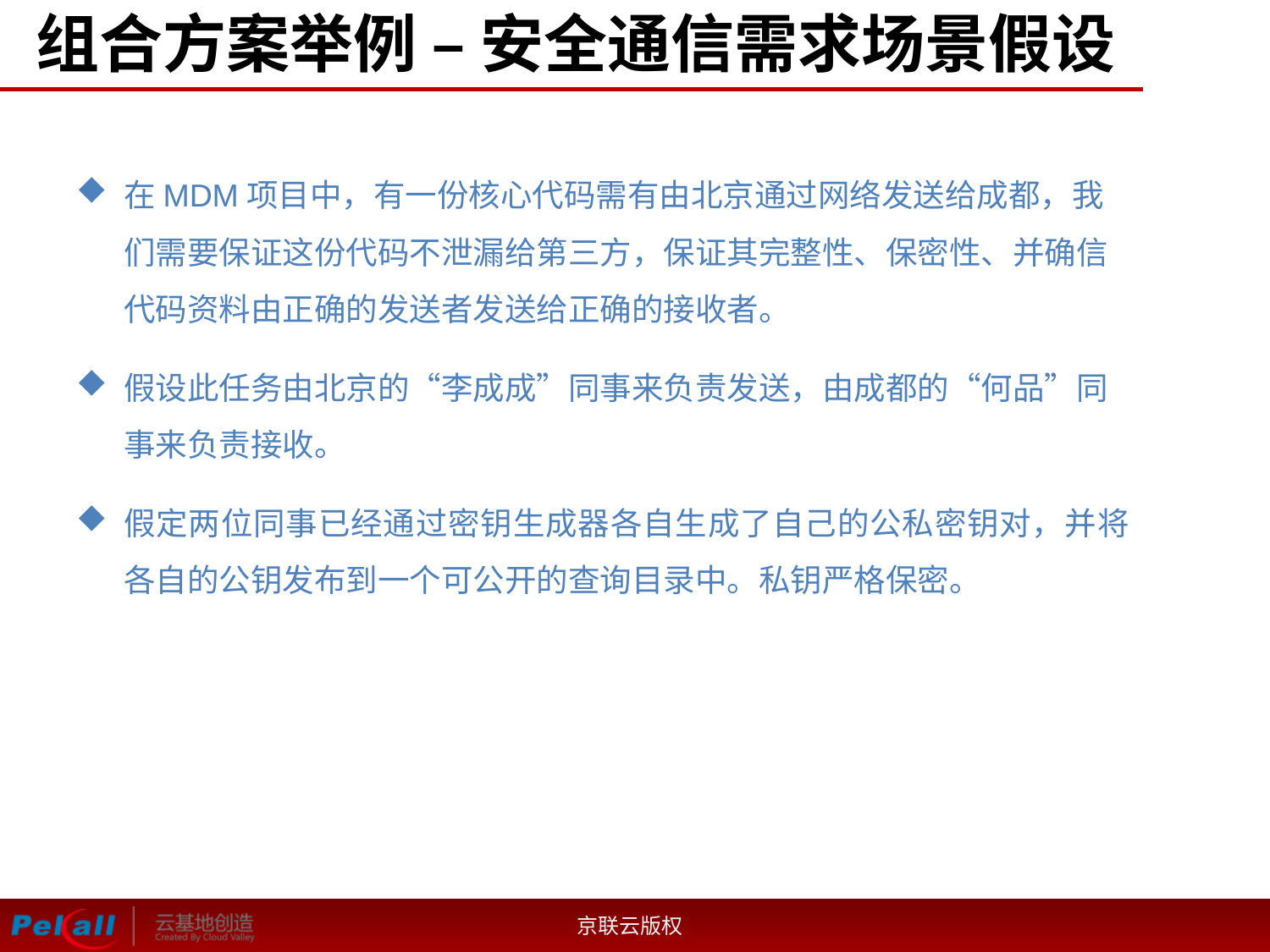

# 组合方案举例 – 安全通信需求场景假设
在MDM项目中，有一份核心代码需有由北京通过网络发送给成都，我们需要保证这份代码不泄漏给第三方，保证其完整性、保密性、并确信代码资料由正确的发送者发送给正确的接收者。
假设此任务由北京的“李成成”同事来负责发送，由成都的“何品”同事来负责接收。
假定两位同事已经通过密钥生成器各自生成了自己的公私密钥对，并将各自的公钥发布到一个可公开的查询目录中。私钥严格保密。